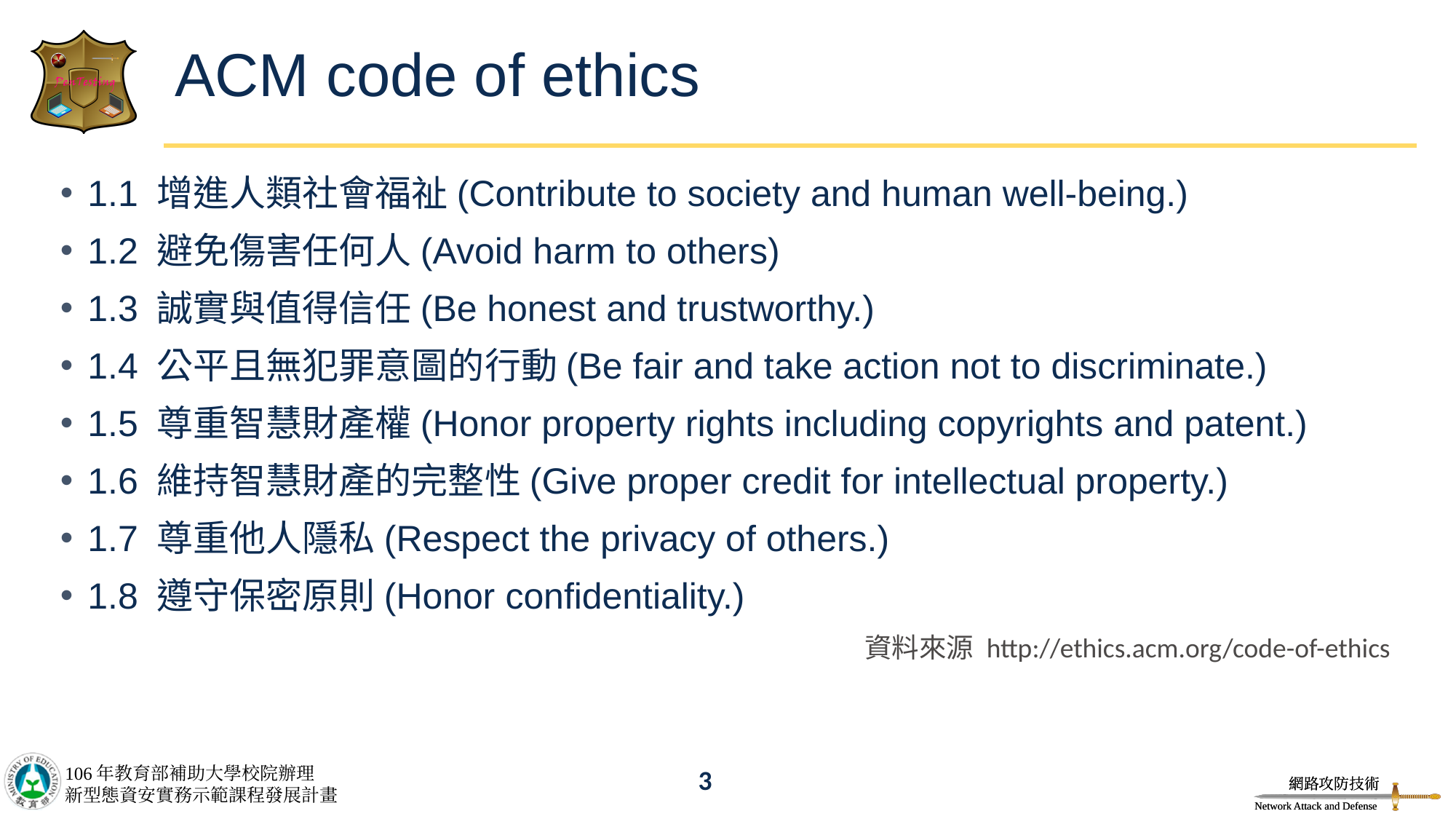

# ACM code of ethics
1.1 增進人類社會福祉(Contribute to society and human well-being.)
1.2 避免傷害任何人(Avoid harm to others)
1.3 誠實與值得信任(Be honest and trustworthy.)
1.4 公平且無犯罪意圖的行動(Be fair and take action not to discriminate.)
1.5 尊重智慧財產權(Honor property rights including copyrights and patent.)
1.6 維持智慧財產的完整性(Give proper credit for intellectual property.)
1.7 尊重他人隱私(Respect the privacy of others.)
1.8 遵守保密原則(Honor confidentiality.)

資料來源 http://ethics.acm.org/code-of-ethics